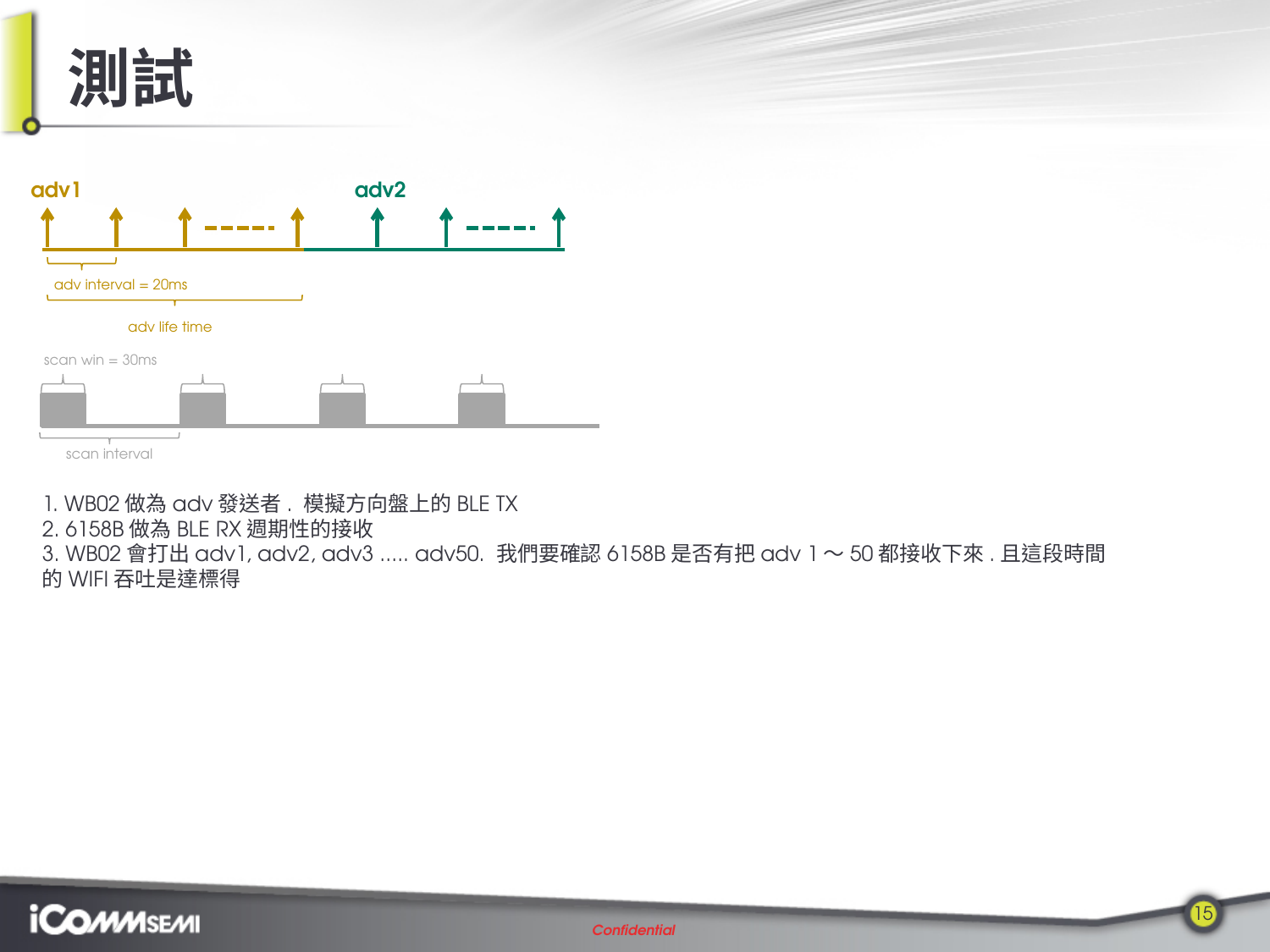

# 測試
adv1
adv2

adv interval = 20ms
adv life time
scan win = 30ms

scan interval
1. WB02做為adv發送者. 模擬方向盤上的BLE TX
2. 6158B做為BLE RX週期性的接收
3. WB02會打出adv1, adv2, adv3 ..... adv50. 我們要確認6158B是否有把adv 1～50都接收下來.且這段時間的WIFI吞吐是達標得